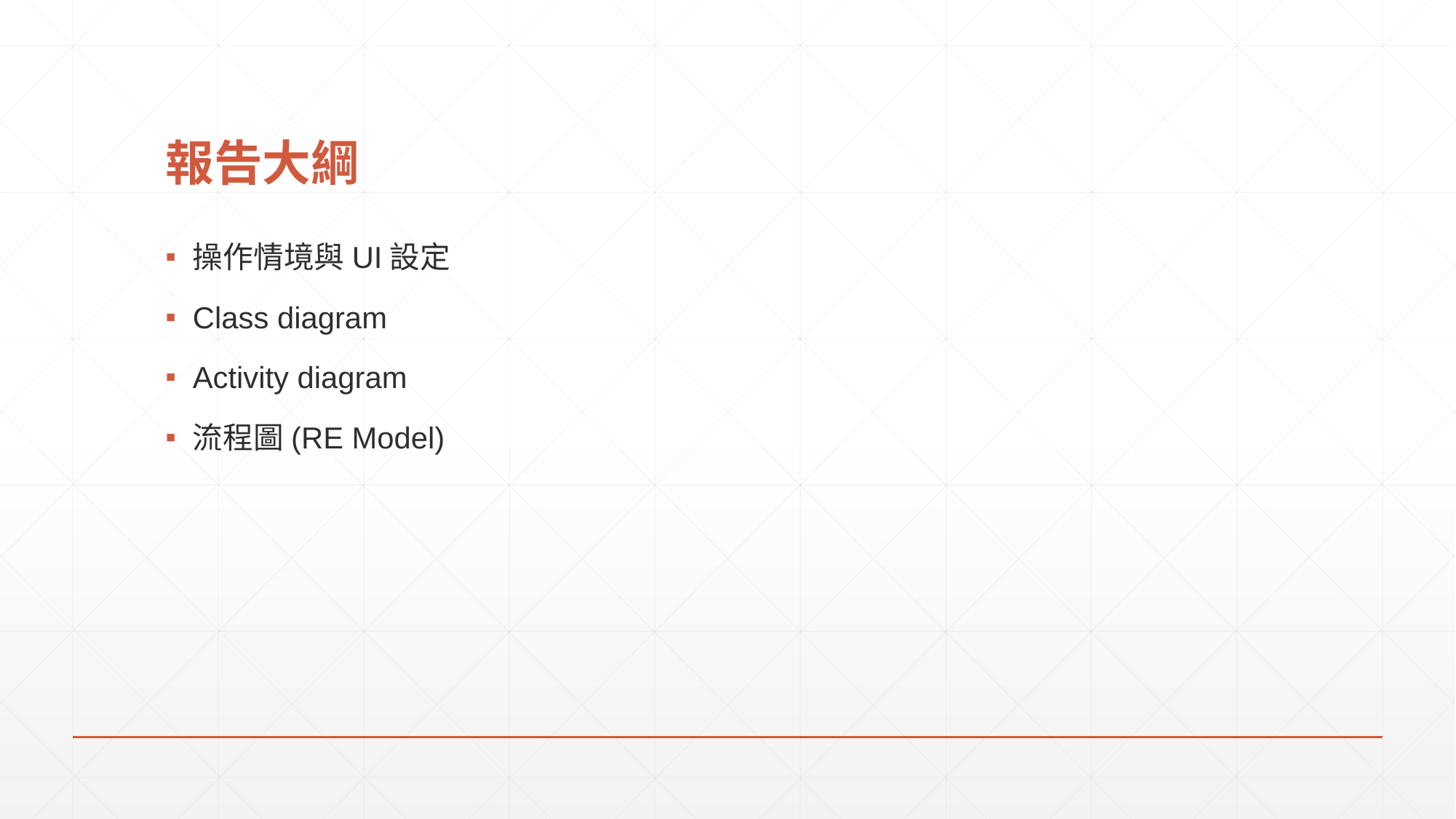

# 報告大綱
操作情境與UI設定
Class diagram
Activity diagram
流程圖(RE Model)